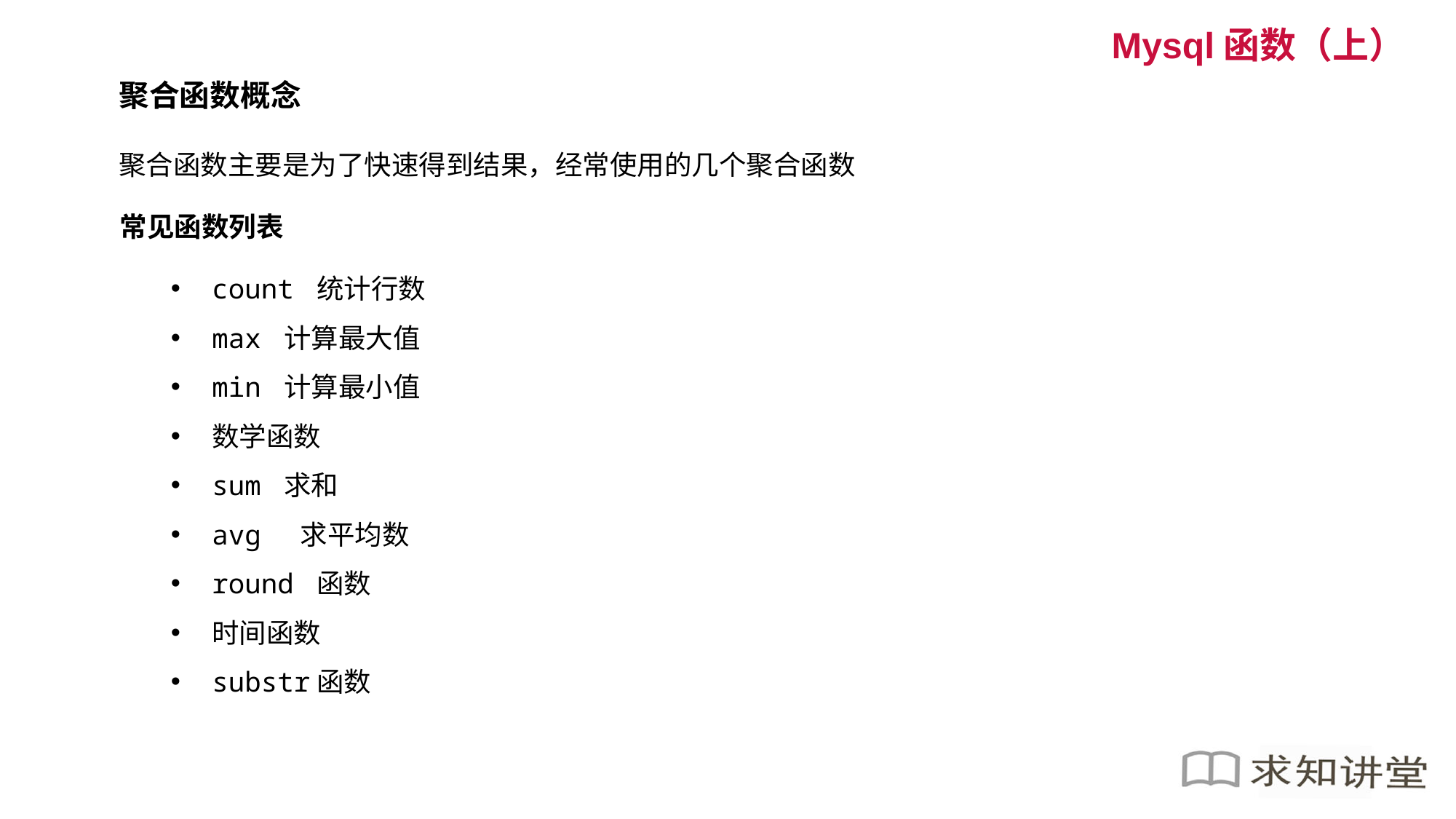

Mysql函数（上）
聚合函数概念
聚合函数主要是为了快速得到结果，经常使用的几个聚合函数
常见函数列表
count 统计行数
max 计算最大值
min 计算最小值
数学函数
sum 求和
avg  求平均数
round 函数
时间函数
substr函数